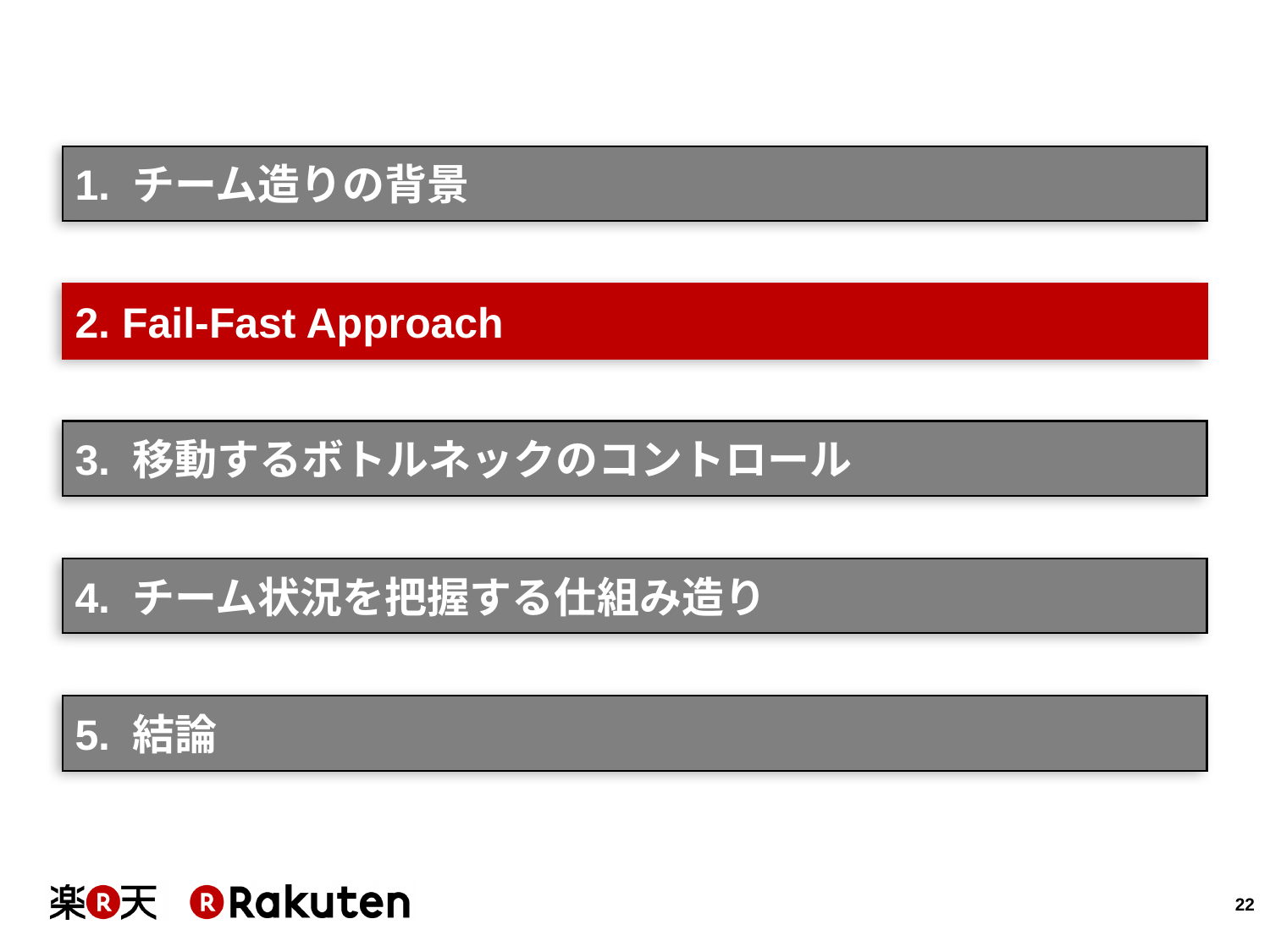

1. チーム造りの背景
2. Fail-Fast Approach
3. 移動するボトルネックのコントロール
4. チーム状況を把握する仕組み造り
5. 結論